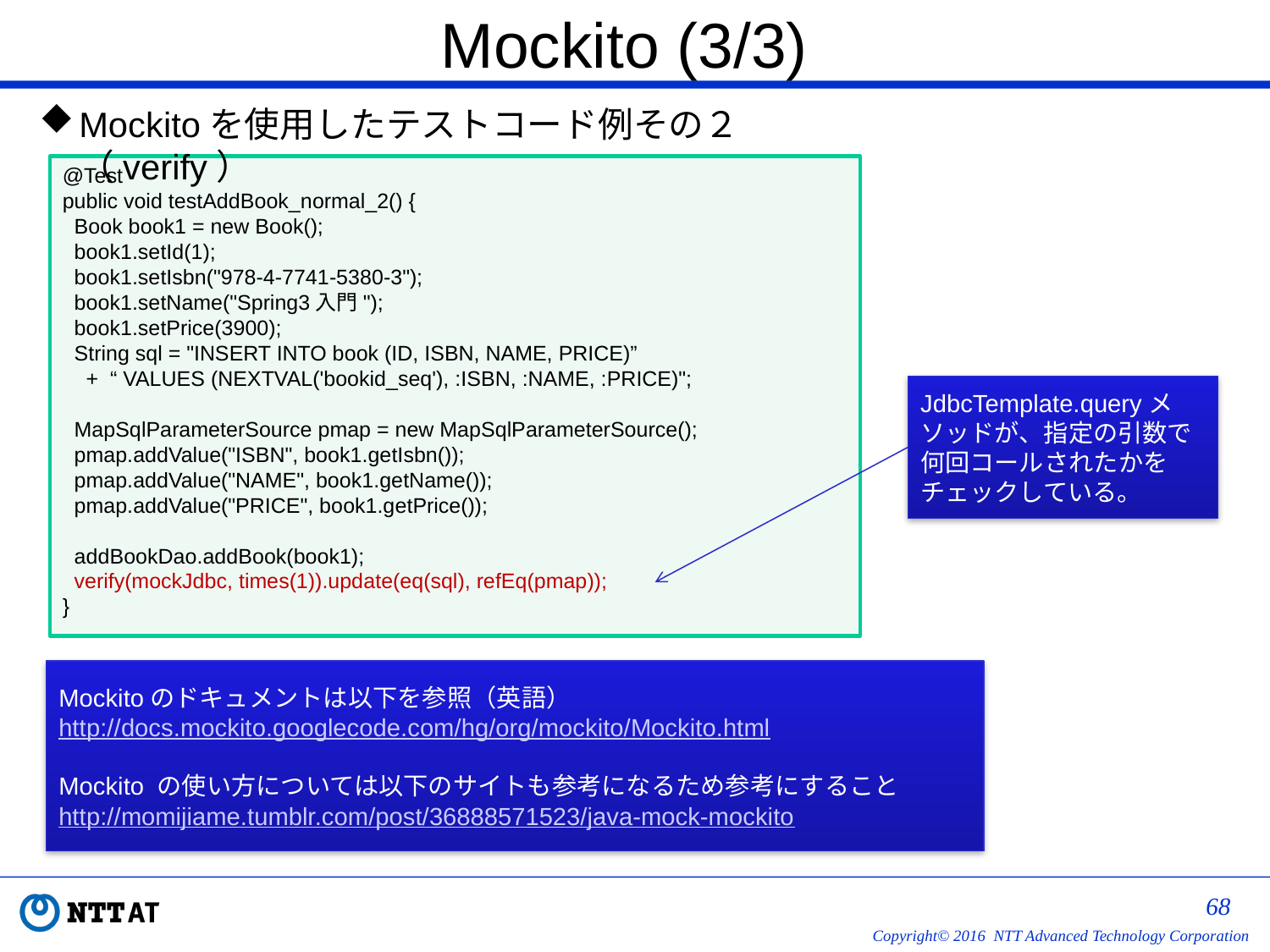

# Mockito (3/3)
Mockitoを使用したテストコード例その２ （verify）
@Test
public void testAddBook_normal_2() {
  Book book1 = new Book();
  book1.setId(1);
  book1.setIsbn("978-4-7741-5380-3");
  book1.setName("Spring3入門");
  book1.setPrice(3900);
  String sql = "INSERT INTO book (ID, ISBN, NAME, PRICE)”
    +  “ VALUES (NEXTVAL('bookid_seq'), :ISBN, :NAME, :PRICE)";

  MapSqlParameterSource pmap = new MapSqlParameterSource();
  pmap.addValue("ISBN", book1.getIsbn());
  pmap.addValue("NAME", book1.getName());
  pmap.addValue("PRICE", book1.getPrice());

  addBookDao.addBook(book1);
  verify(mockJdbc, times(1)).update(eq(sql), refEq(pmap));
}
JdbcTemplate.queryメソッドが、指定の引数で何回コールされたかをチェックしている。
Mockitoのドキュメントは以下を参照（英語）
http://docs.mockito.googlecode.com/hg/org/mockito/Mockito.html

Mockito の使い方については以下のサイトも参考になるため参考にすること
http://momijiame.tumblr.com/post/36888571523/java-mock-mockito
68